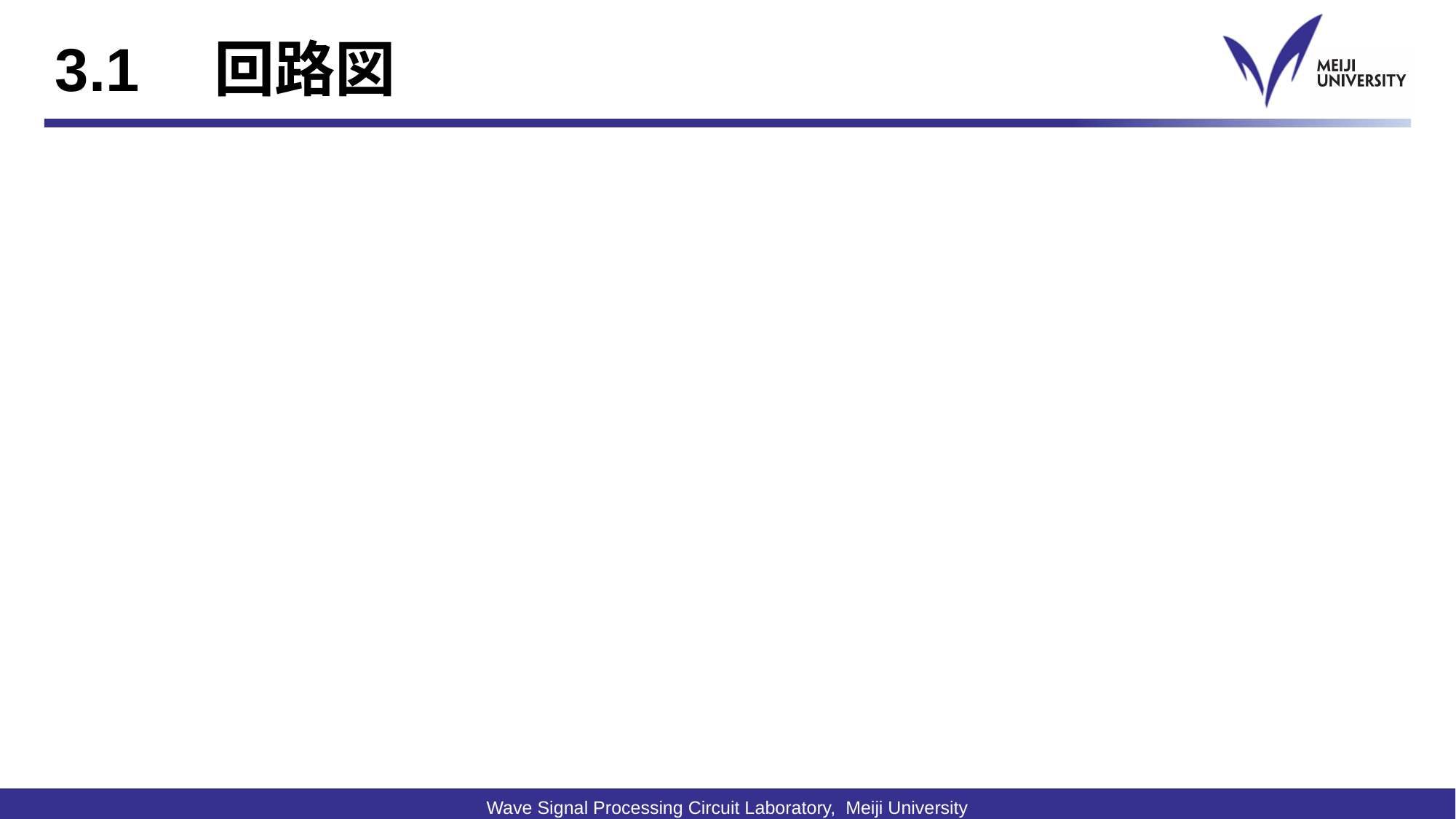

# 3.1　回路図
Wave Signal Processing Circuit Laboratory,  Meiji University